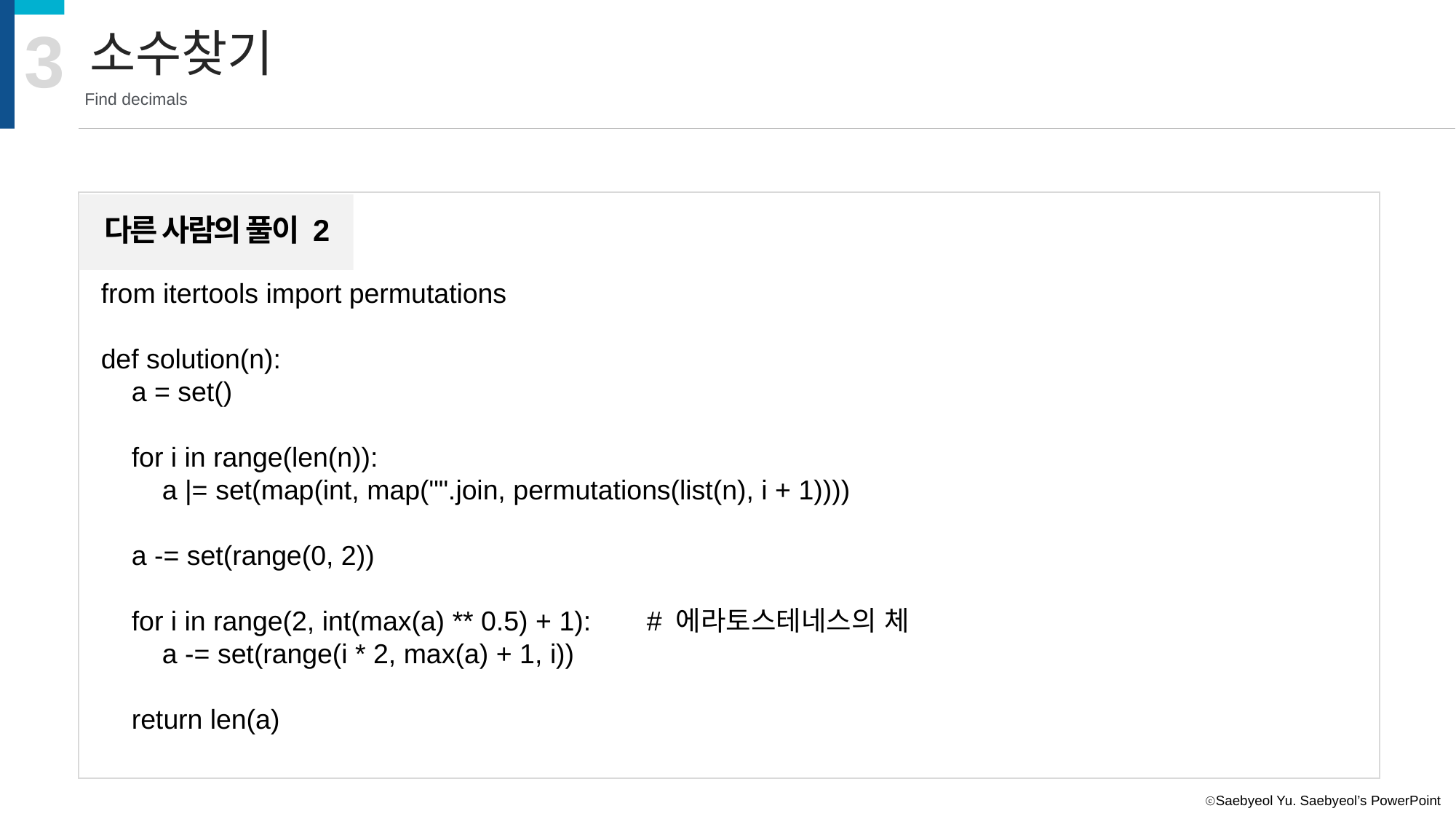

3
소수찾기
Find decimals

다른 사람의 풀이 2
from itertools import permutations

def solution(n):
    a = set()

    for i in range(len(n)):
        a |= set(map(int, map("".join, permutations(list(n), i + 1))))

    a -= set(range(0, 2))

    for i in range(2, int(max(a) ** 0.5) + 1):	# 에라토스테네스의 체
        a -= set(range(i * 2, max(a) + 1, i))

    return len(a)